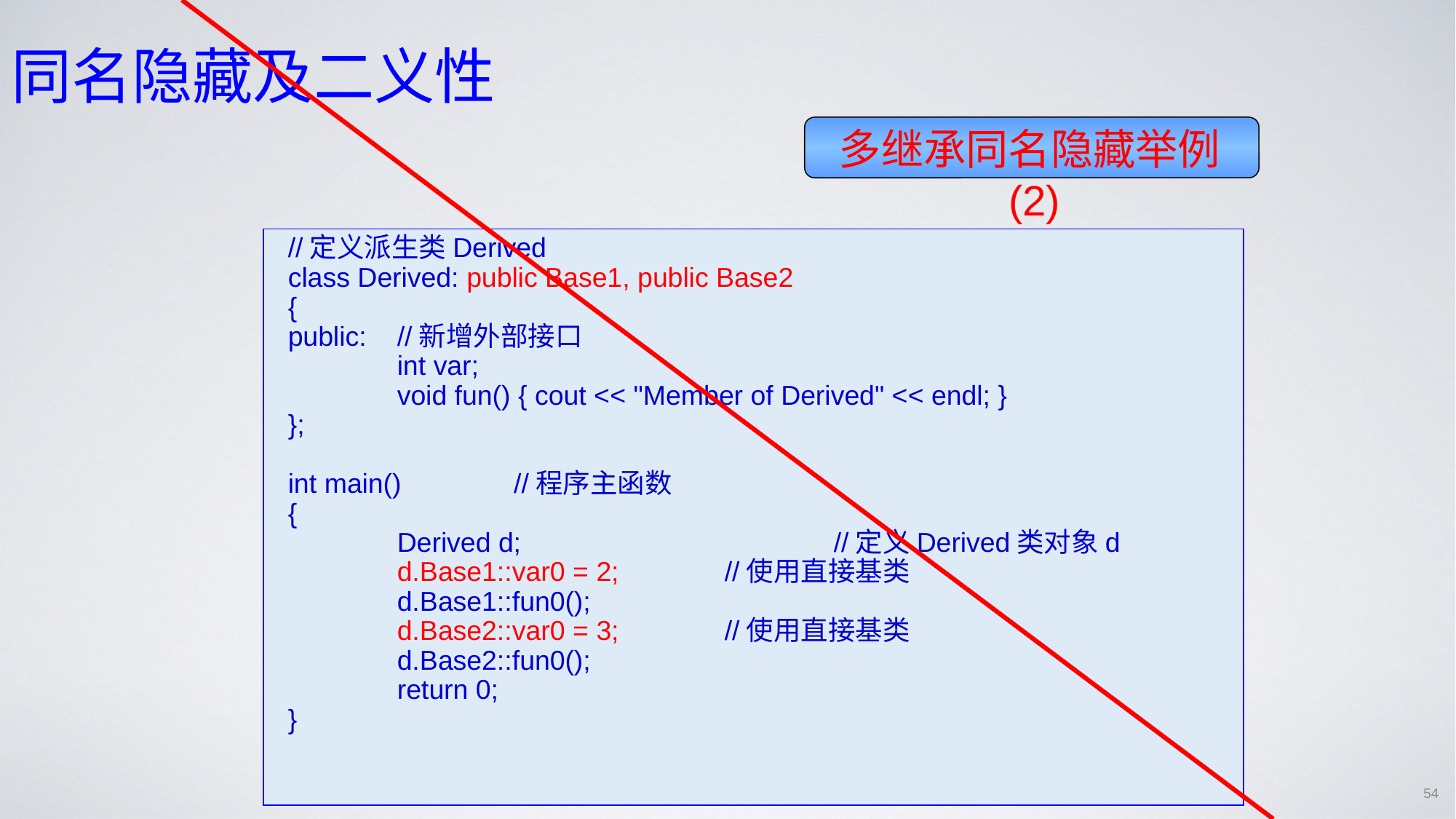

# 同名隐藏及二义性

多继承同名隐藏举例(2)

//定义派生类Derived
class Derived: public Base1, public Base2
{
public:	//新增外部接口
	int var;
	void fun() { cout << "Member of Derived" << endl; }
};

int main() 	 //程序主函数
{
	Derived d;			//定义Derived类对象d
	d.Base1::var0 = 2;	//使用直接基类
	d.Base1::fun0();
	d.Base2::var0 = 3;	//使用直接基类
	d.Base2::fun0();
	return 0;
}
54